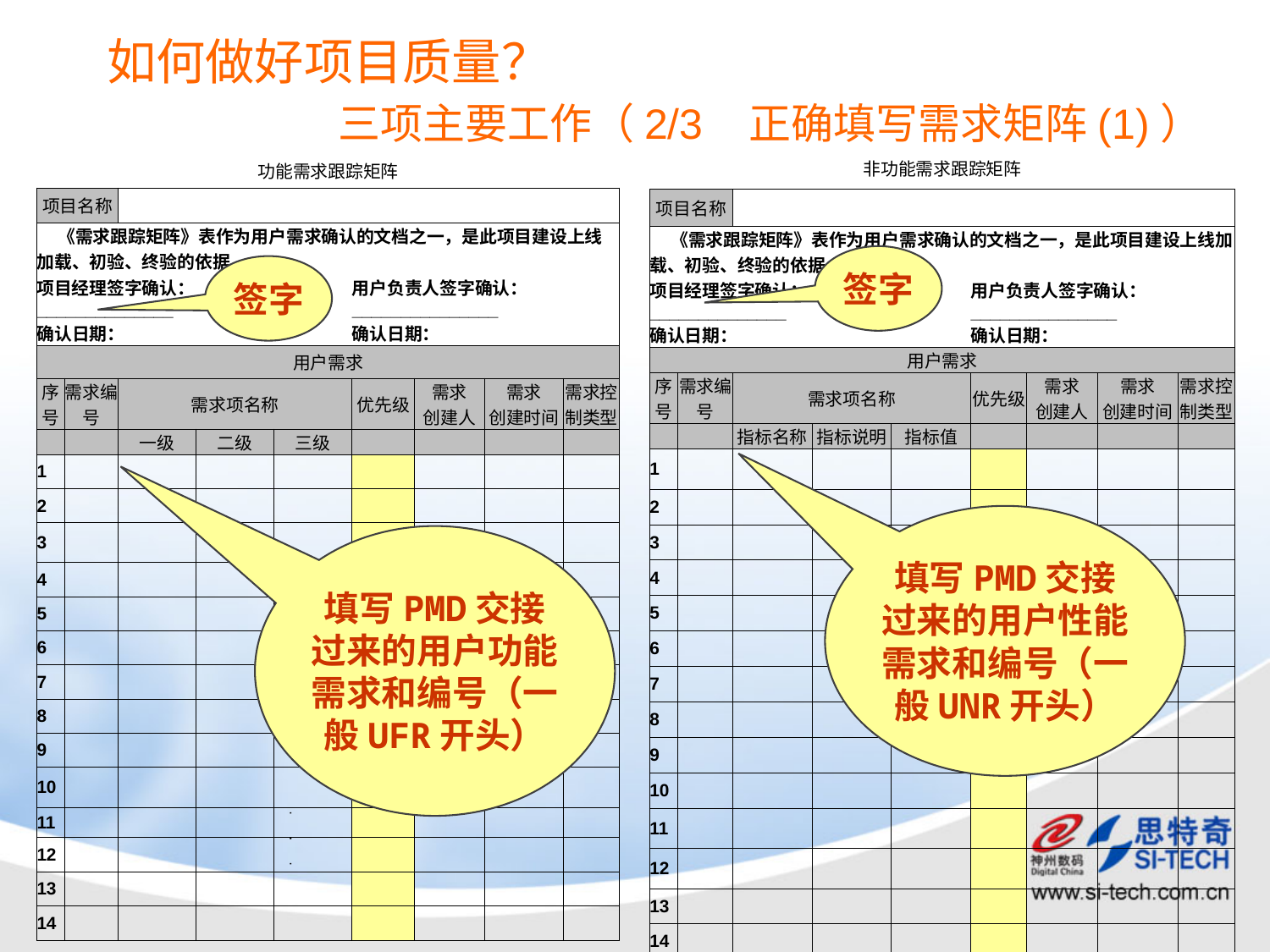

如何做好项目质量？
                     三项主要工作（2/3   正确填写需求矩阵(1)）
| 非功能需求跟踪矩阵 |  |  |  |  |  |  |  |  |
| --- | --- | --- | --- | --- | --- | --- | --- | --- |
| 项目名称 |  |  |  |  |  |  |  |  |
| 《需求跟踪矩阵》表作为用户需求确认的文档之一，是此项目建设上线加载、初验、终验的依据。 |  |  |  |  |  |  |  |  |
| 项目经理签字确认：\_\_\_\_\_\_\_\_\_\_\_\_\_\_ |  |  |  |  | 用户负责人签字确认：\_\_\_\_\_\_\_\_\_\_\_\_\_\_\_ |  |  |  |
| 确认日期： |  |  |  |  | 确认日期： |  |  |  |
| 用户需求 |  |  |  |  |  |  |  |  |
| 序号 | 需求编号 | 需求项名称 |  |  | 优先级 | 需求 创建人 | 需求 创建时间 | 需求控制类型 |
|  |  | 指标名称 | 指标说明 | 指标值 |  |  |  |  |
| 1 |  |  |  |  |  |  |  |  |
| 2 |  |  |  |  |  |  |  |  |
| 3 |  |  |  |  |  |  |  |  |
| 4 |  |  |  |  |  |  |  |  |
| 5 |  |  |  |  |  |  |  |  |
| 6 |  |  |  |  |  |  |  |  |
| 7 |  |  |  |  |  |  |  |  |
| 8 |  |  |  |  |  |  |  |  |
| 9 |  |  |  |  |  |  |  |  |
| 10 |  |  |  |  |  |  |  |  |
| 11 |  |  |  |  |  |  |  |  |
| 12 |  |  |  |  |  |  |  |  |
| 13 |  |  |  |  |  |  |  |  |
| 14 |  |  |  |  |  |  |  |  |
| 功能需求跟踪矩阵 |  |  |  |  |  |  |  |  |
| --- | --- | --- | --- | --- | --- | --- | --- | --- |
| 项目名称 |  |  |  |  |  |  |  |  |
| 《需求跟踪矩阵》表作为用户需求确认的文档之一，是此项目建设上线加载、初验、终验的依据。 |  |  |  |  |  |  |  |  |
| 项目经理签字确认：\_\_\_\_\_\_\_\_\_\_\_\_\_\_ |  |  |  |  | 用户负责人签字确认：\_\_\_\_\_\_\_\_\_\_\_\_\_\_\_ |  |  |  |
| 确认日期： |  |  |  |  | 确认日期： |  |  |  |
| 用户需求 |  |  |  |  |  |  |  |  |
| 序号 | 需求编号 | 需求项名称 |  |  | 优先级 | 需求 创建人 | 需求 创建时间 | 需求控制类型 |
|  |  | 一级 | 二级 | 三级 |  |  |  |  |
| 1 |  |  |  |  |  |  |  |  |
| 2 |  |  |  |  |  |  |  |  |
| 3 |  |  |  |  |  |  |  |  |
| 4 |  |  |  |  |  |  |  |  |
| 5 |  |  |  |  |  |  |  |  |
| 6 |  |  |  |  |  |  |  |  |
| 7 |  |  |  |  |  |  |  |  |
| 8 |  |  |  |  |  |  |  |  |
| 9 |  |  |  |  |  |  |  |  |
| 10 |  |  |  |  |  |  |  |  |
| 11 |  |  |  |  |  |  |  |  |
| 12 |  |  |  |  |  |  |  |  |
| 13 |  |  |  |  |  |  |  |  |
| 14 |  |  |  |  |  |  |  |  |
签字
签字
填写PMD交接过来的用户性能需求和编号（一般UNR开头）
填写PMD交接过来的用户功能需求和编号（一般UFR开头）